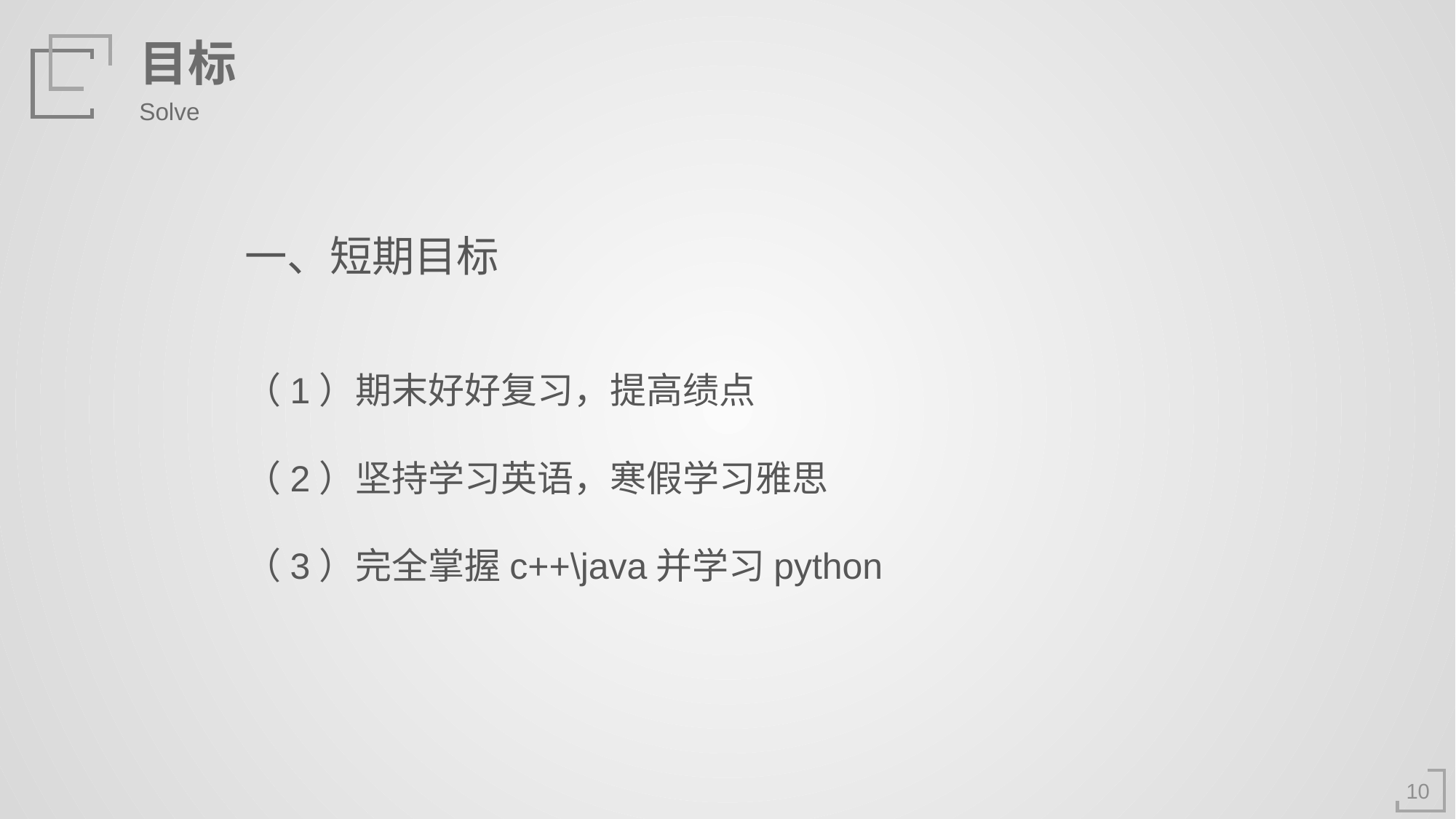

目标
Solve
一、短期目标

（1）期末好好复习，提高绩点

（2）坚持学习英语，寒假学习雅思
（3）完全掌握c++\java并学习python